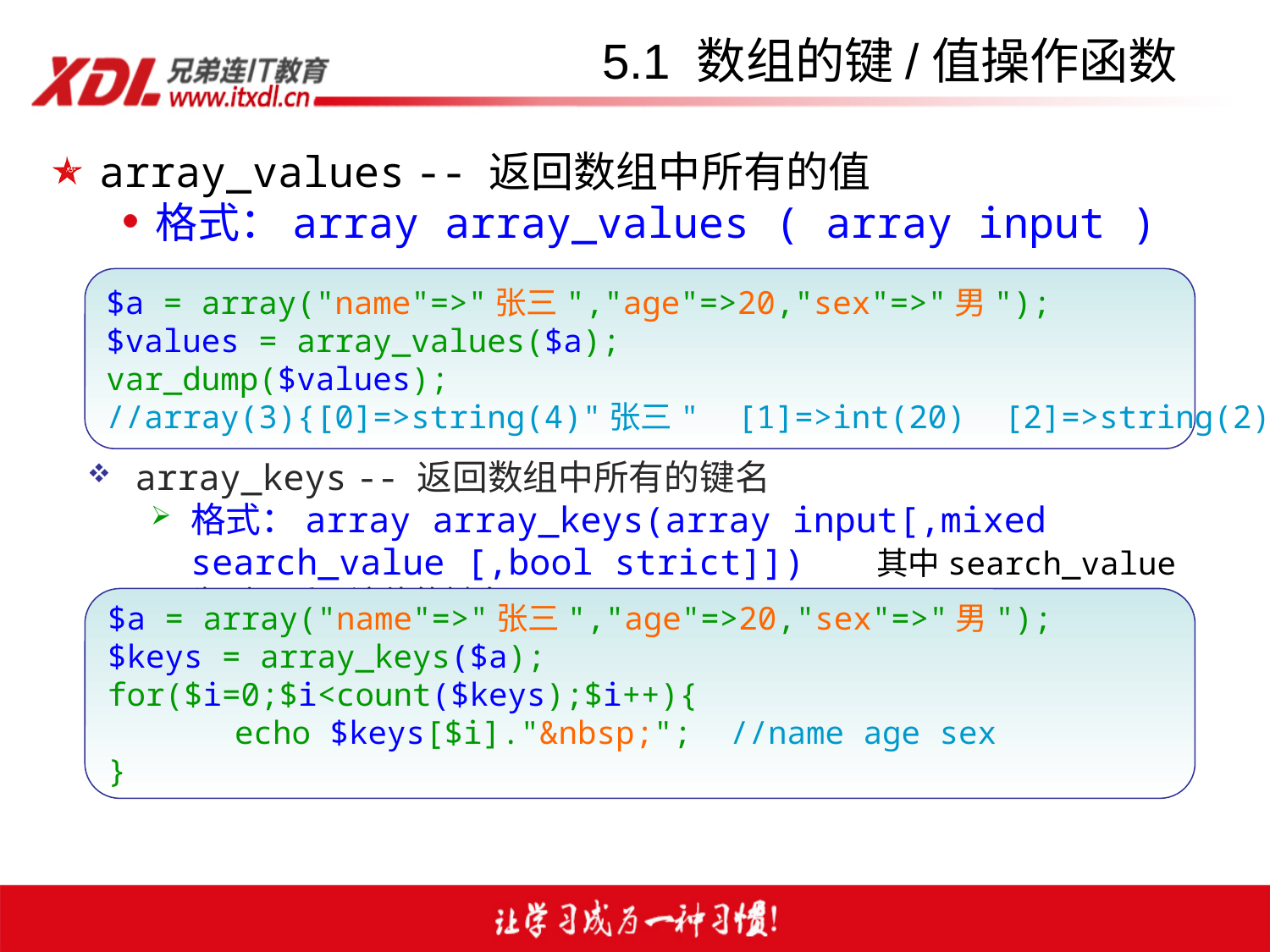

# 5.1 数组的键/值操作函数
array_values -- 返回数组中所有的值
格式：array array_values ( array input )
$a = array("name"=>"张三","age"=>20,"sex"=>"男");
$values = array_values($a);
var_dump($values);
//array(3){[0]=>string(4)"张三"  [1]=>int(20)  [2]=>string(2)"男"}
array_keys -- 返回数组中所有的键名
格式：array array_keys(array input[,mixed search_value [,bool strict]])   其中search_value为则只返回该值的键名
$a = array("name"=>"张三","age"=>20,"sex"=>"男");
$keys = array_keys($a);
for($i=0;$i<count($keys);$i++){
	echo $keys[$i]."&nbsp;";  //name age sex
}